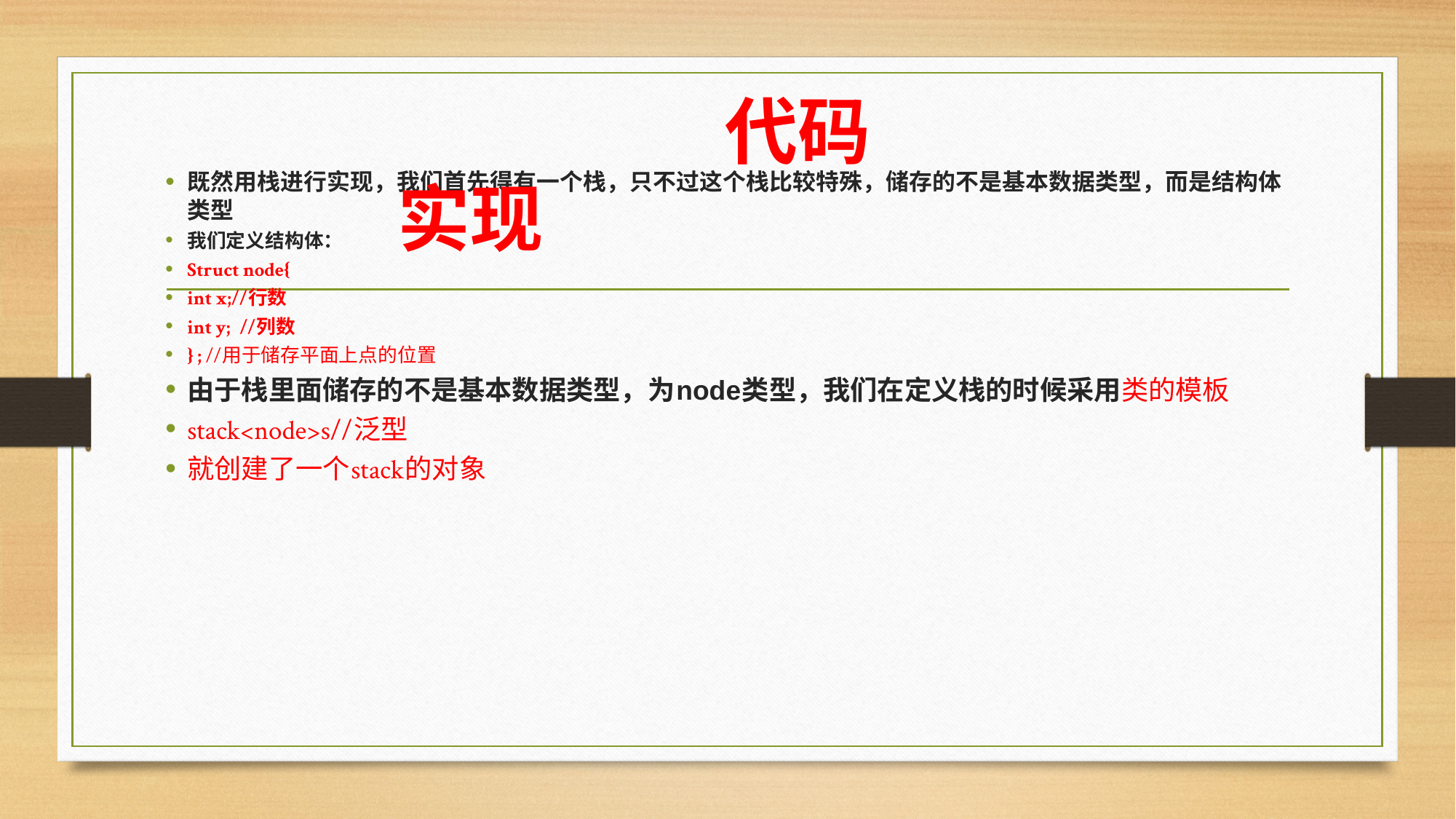

代码实现

既然用栈进行实现，我们首先得有一个栈，只不过这个栈比较特殊，储存的不是基本数据类型，而是结构体类型
我们定义结构体：
Struct node{
int x;//行数
int y;	//列数
} ; //用于储存平面上点的位置
由于栈里面储存的不是基本数据类型，为node类型，我们在定义栈的时候采用类的模板
stack<node>s//泛型
就创建了一个stack的对象